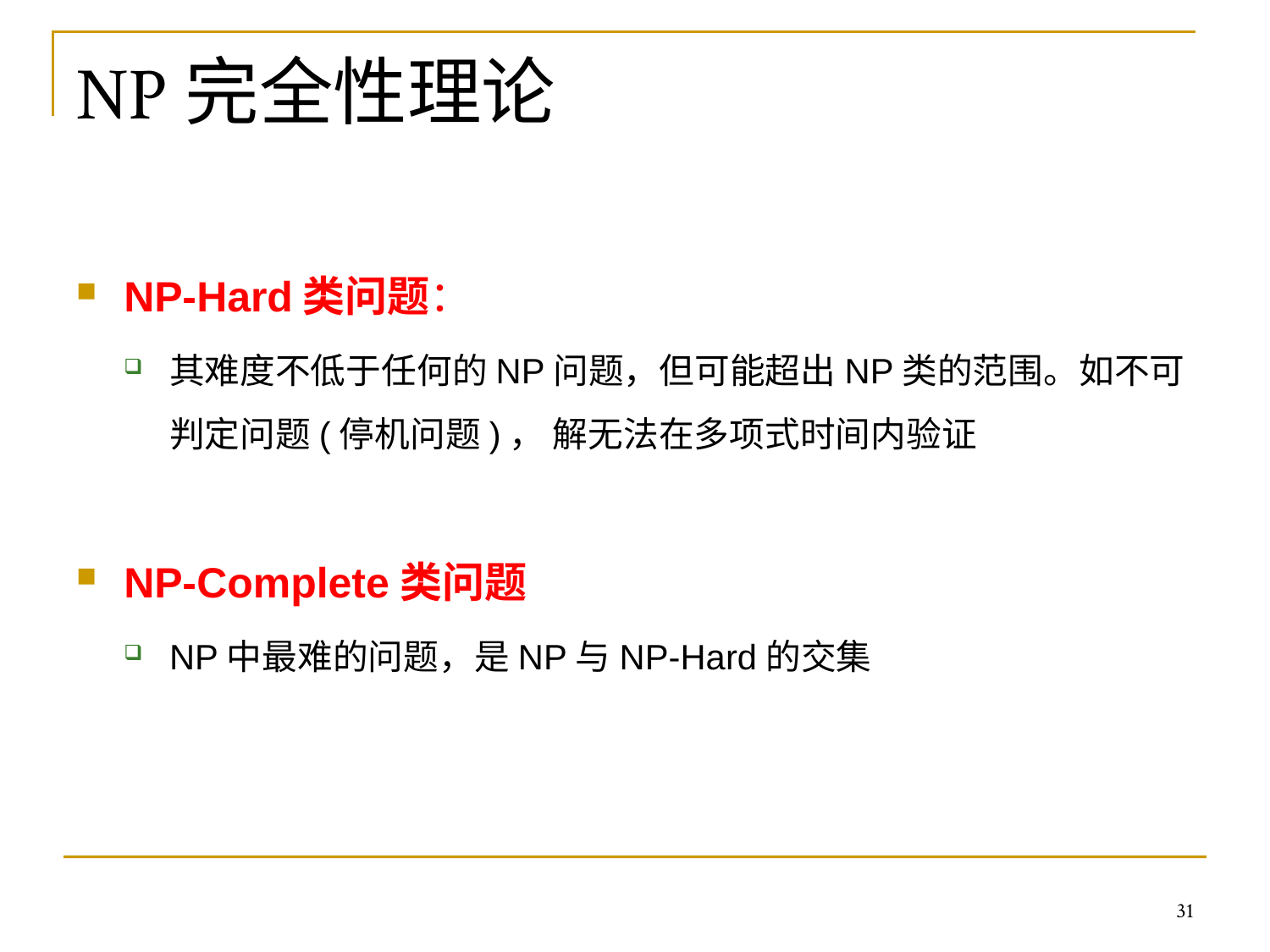

# NP完全性理论
NP-Hard类问题：
其难度不低于任何的NP问题，但可能超出NP类的范围。如不可判定问题(停机问题)， 解无法在多项式时间内验证

NP-Complete类问题
NP中最难的问题，是NP与NP-Hard的交集

31